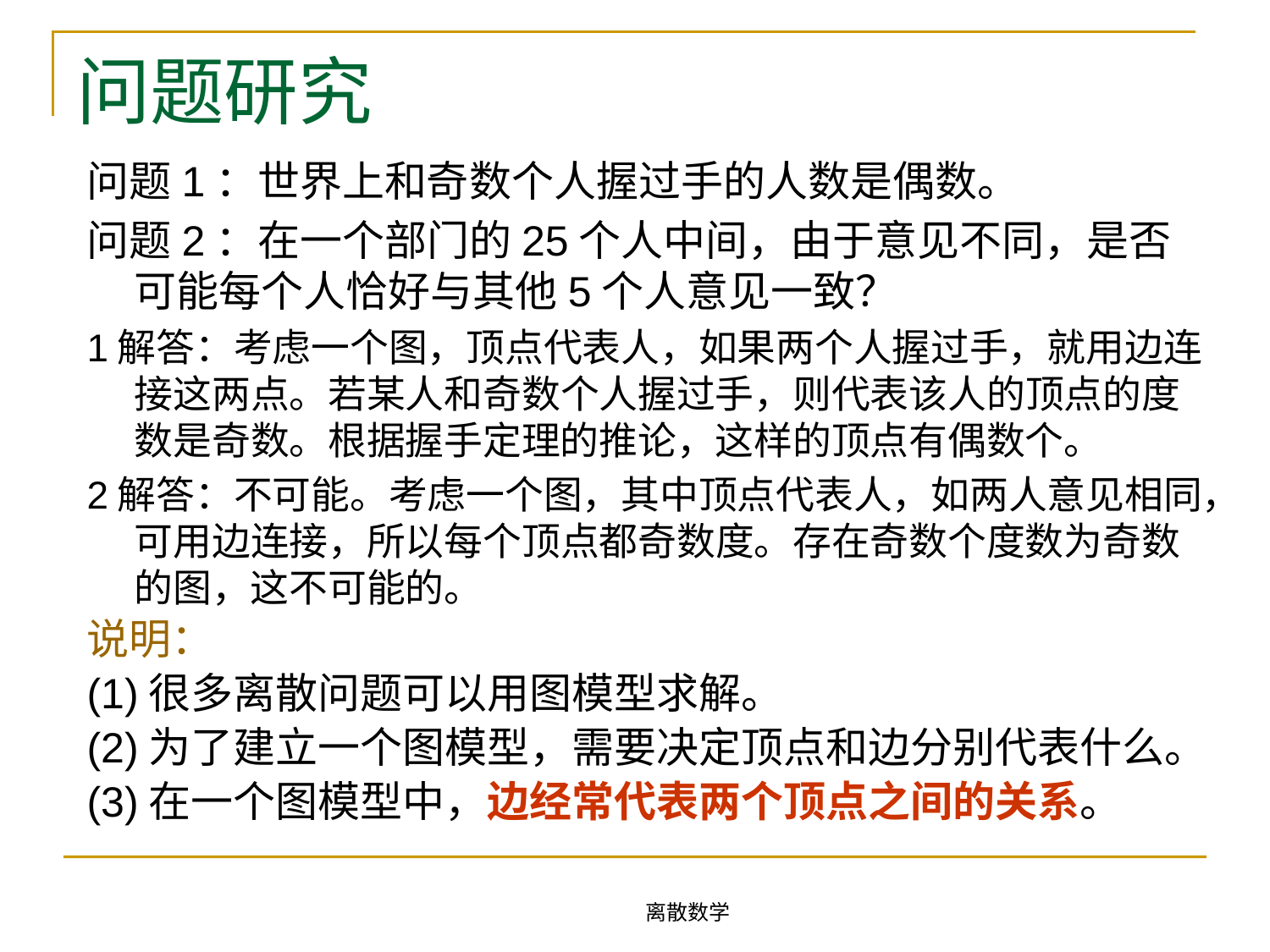

# 问题研究
问题1：世界上和奇数个人握过手的人数是偶数。
问题2：在一个部门的25个人中间，由于意见不同，是否可能每个人恰好与其他5个人意见一致？
1解答：考虑一个图，顶点代表人，如果两个人握过手，就用边连接这两点。若某人和奇数个人握过手，则代表该人的顶点的度数是奇数。根据握手定理的推论，这样的顶点有偶数个。
2解答：不可能。考虑一个图，其中顶点代表人，如两人意见相同，可用边连接，所以每个顶点都奇数度。存在奇数个度数为奇数的图，这不可能的。
说明：
(1)很多离散问题可以用图模型求解。
(2)为了建立一个图模型，需要决定顶点和边分别代表什么。
(3)在一个图模型中，边经常代表两个顶点之间的关系。

离散数学
25